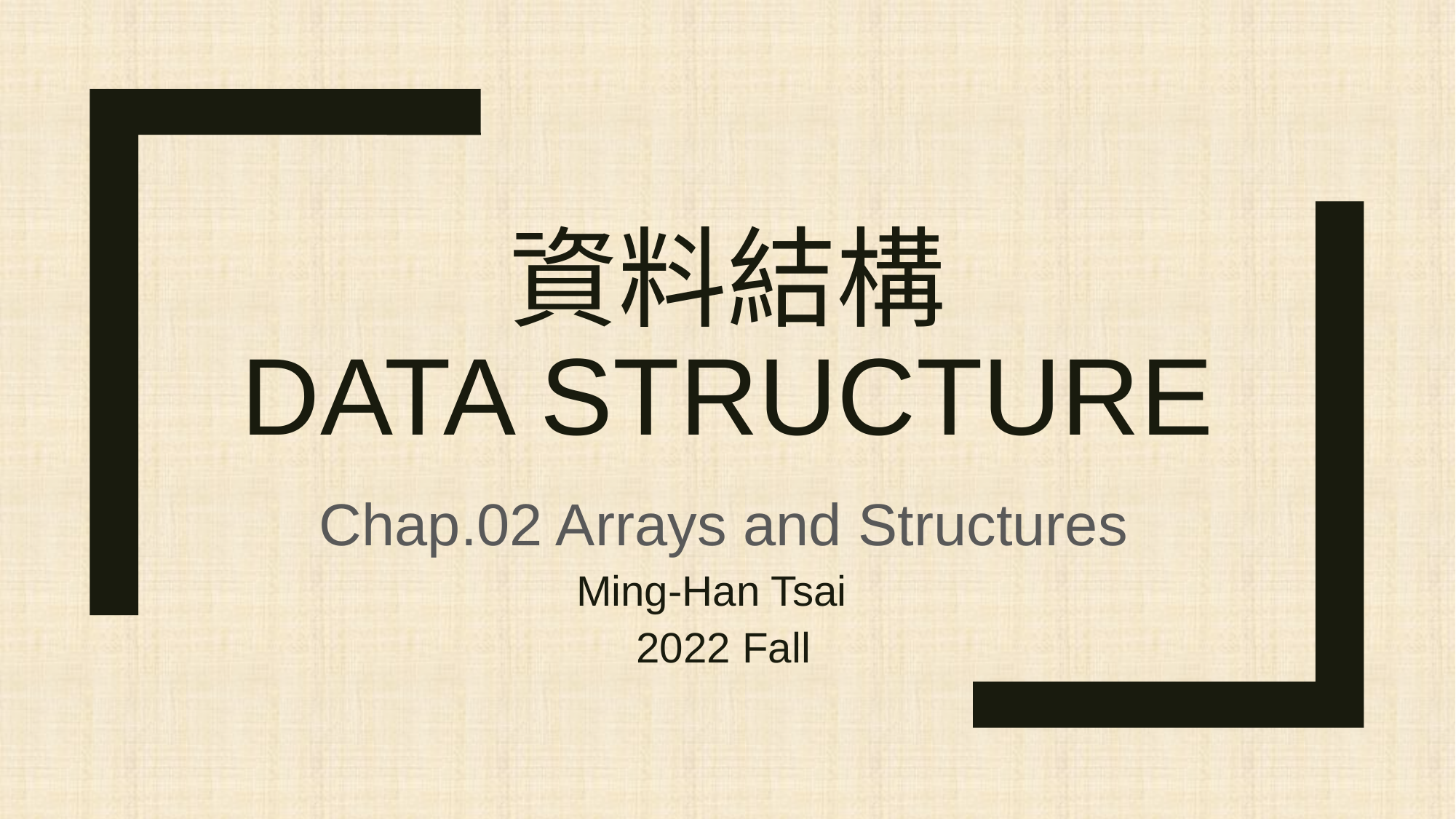

# 資料結構 Data Structure
Chap.02 Arrays and Structures
Ming-Han Tsai
2022 Fall